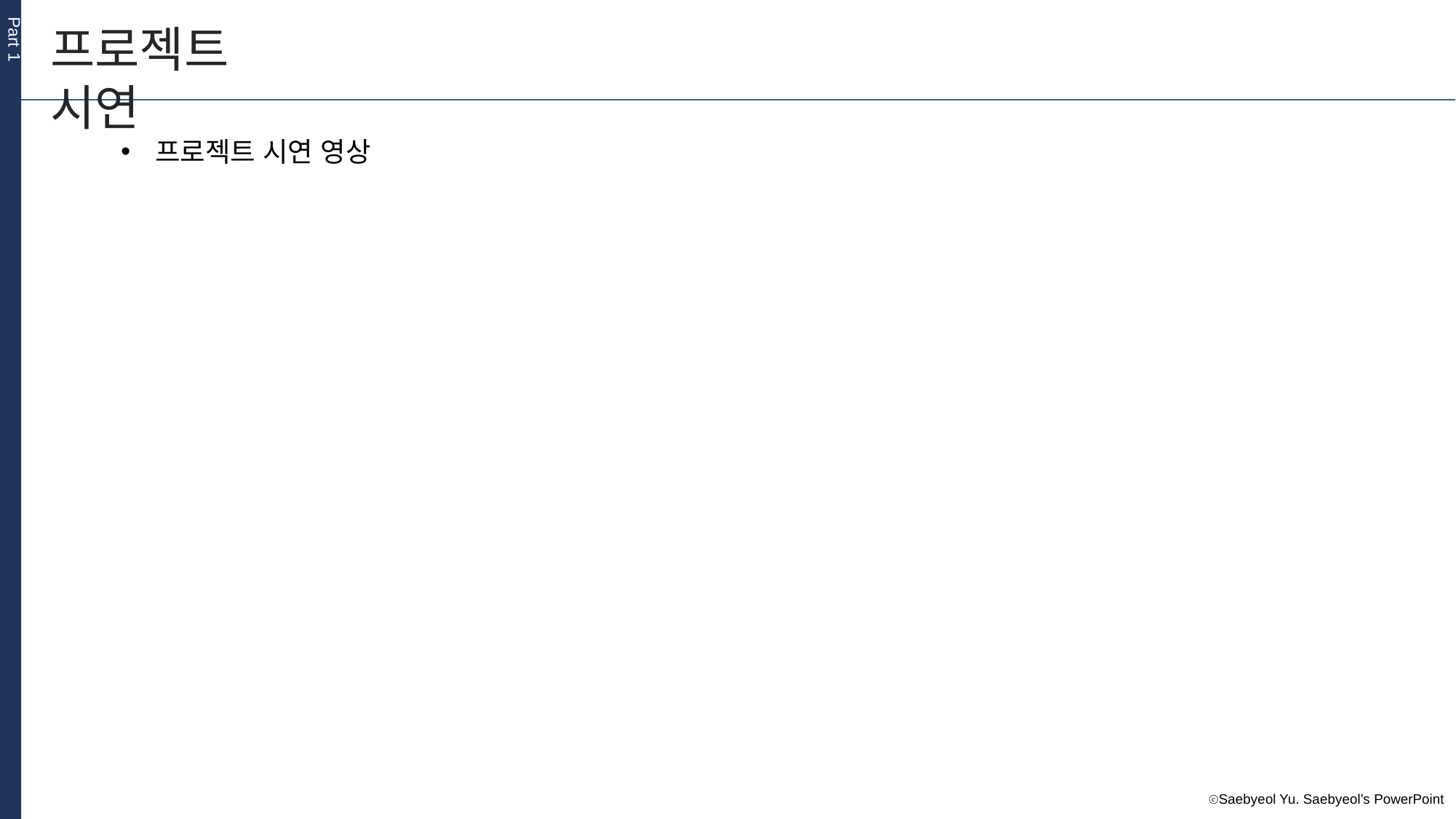

프로젝트 시연
Part 1
프로젝트 시연 영상